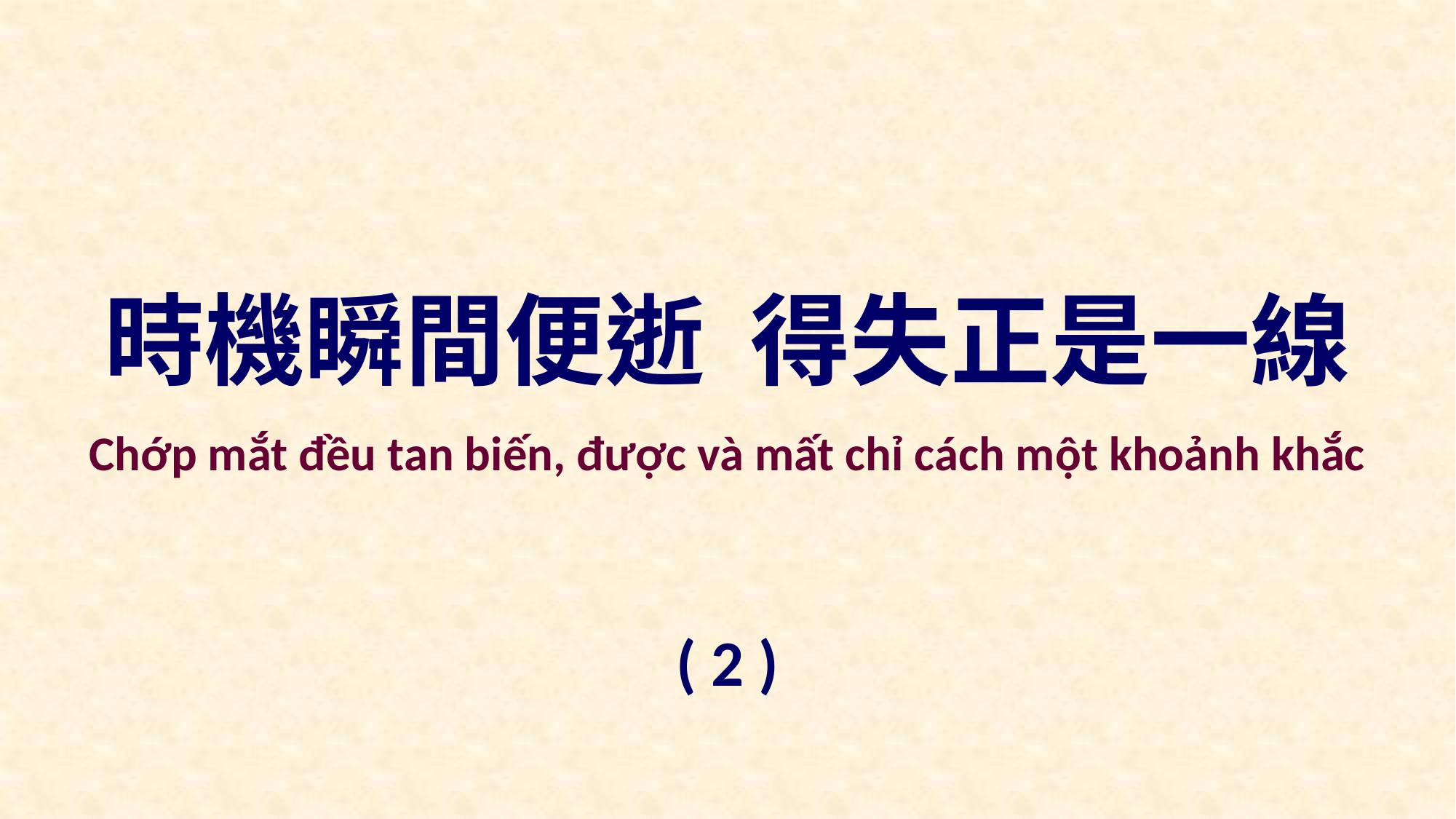

時機瞬間便逝  得失正是一線
Chớp mắt đều tan biến, được và mất chỉ cách một khoảnh khắc
( 2 )